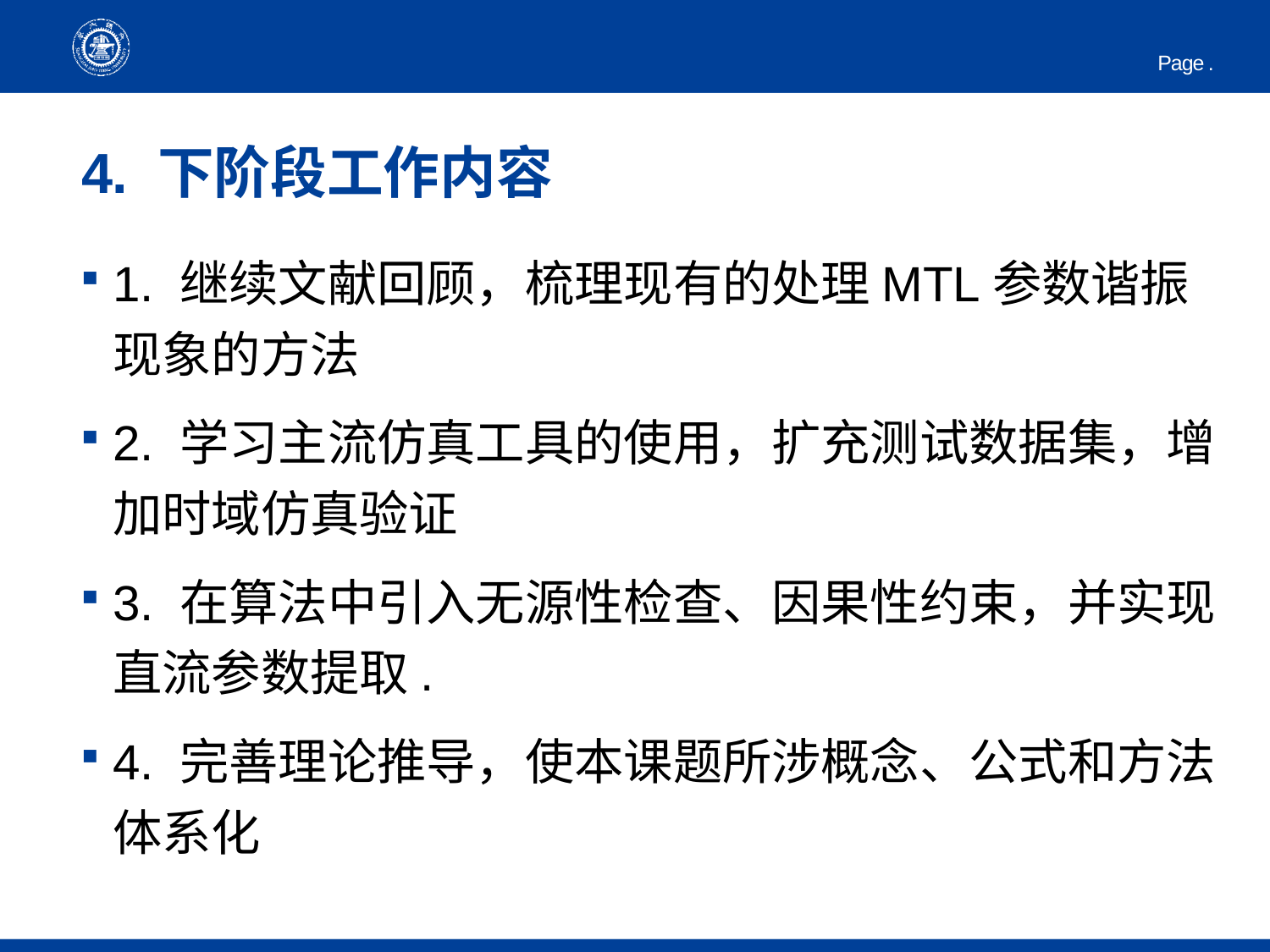

17
# 4. 下阶段工作内容
1. 继续文献回顾，梳理现有的处理MTL参数谐振现象的方法
2. 学习主流仿真工具的使用，扩充测试数据集，增加时域仿真验证
3. 在算法中引入无源性检查、因果性约束，并实现直流参数提取.
4. 完善理论推导，使本课题所涉概念、公式和方法体系化